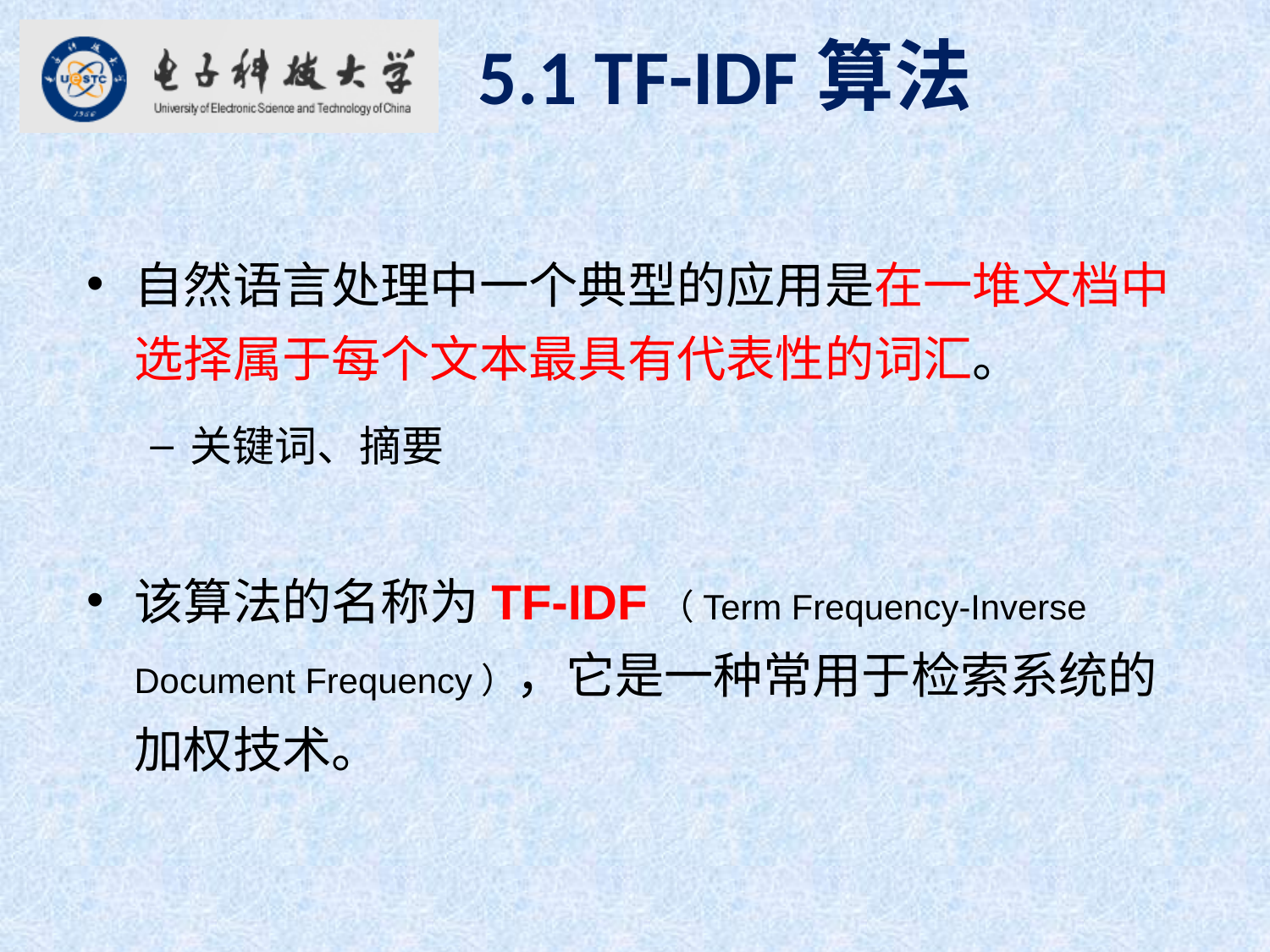

5.1 TF-IDF算法
自然语言处理中一个典型的应用是在一堆文档中选择属于每个文本最具有代表性的词汇。
关键词、摘要

该算法的名称为TF-IDF（Term Frequency-Inverse Document Frequency），它是一种常用于检索系统的加权技术。